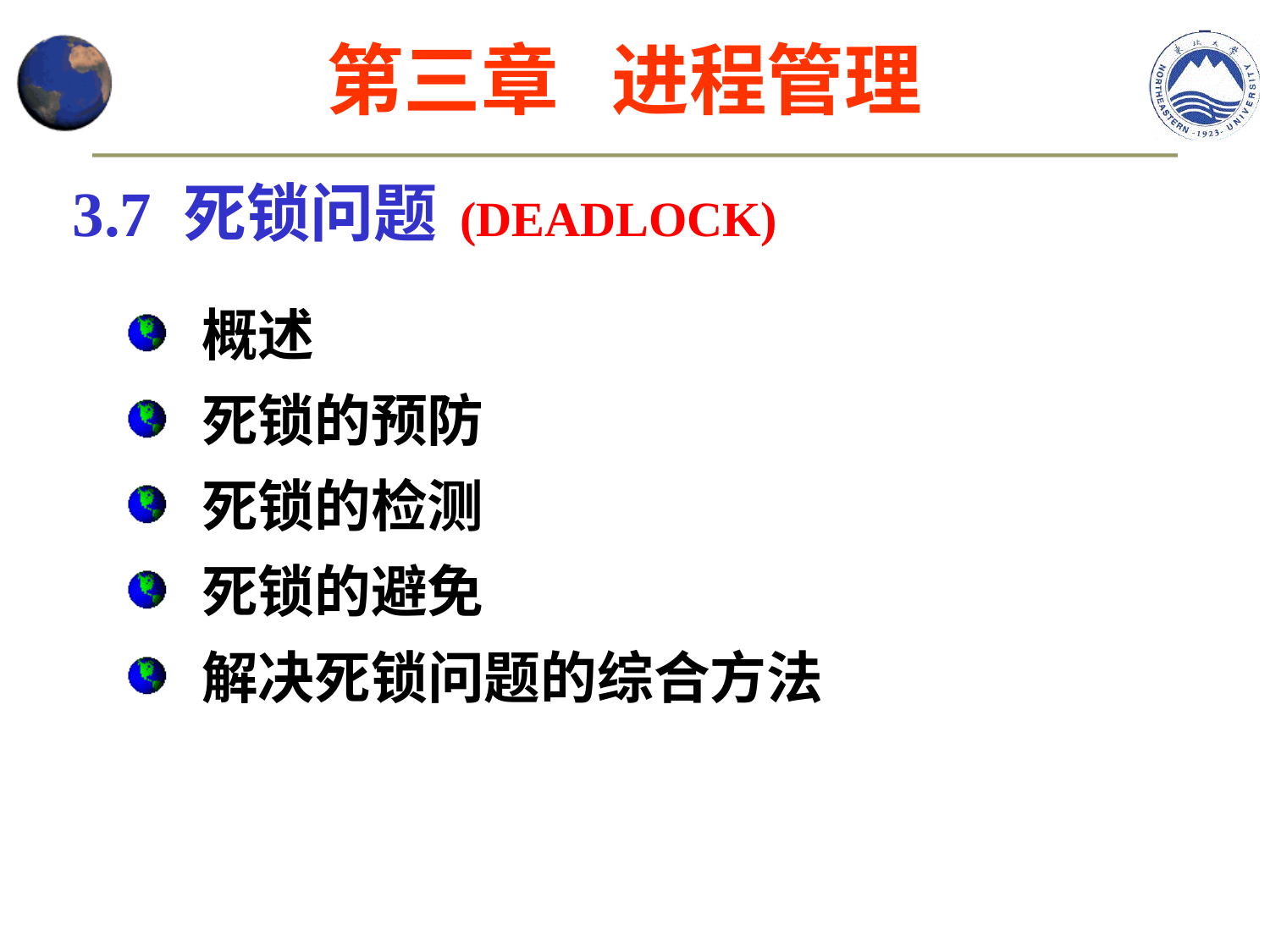

第三章   进程管理
3.7 死锁问题 (DEADLOCK)
 概述
 死锁的预防
 死锁的检测
 死锁的避免
 解决死锁问题的综合方法